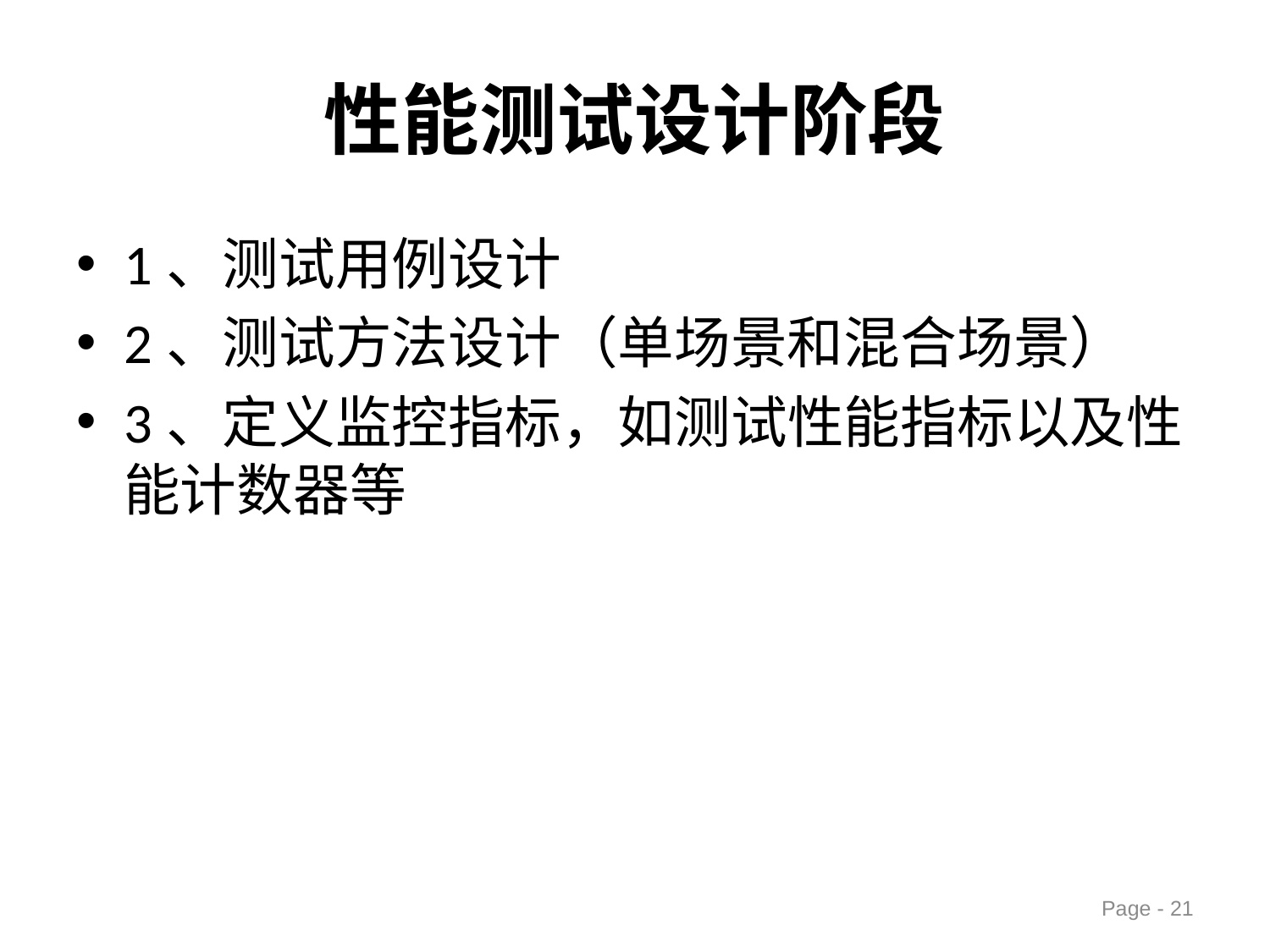

# 性能测试设计阶段
1、测试用例设计
2、测试方法设计（单场景和混合场景）
3、定义监控指标，如测试性能指标以及性能计数器等

Page - 21